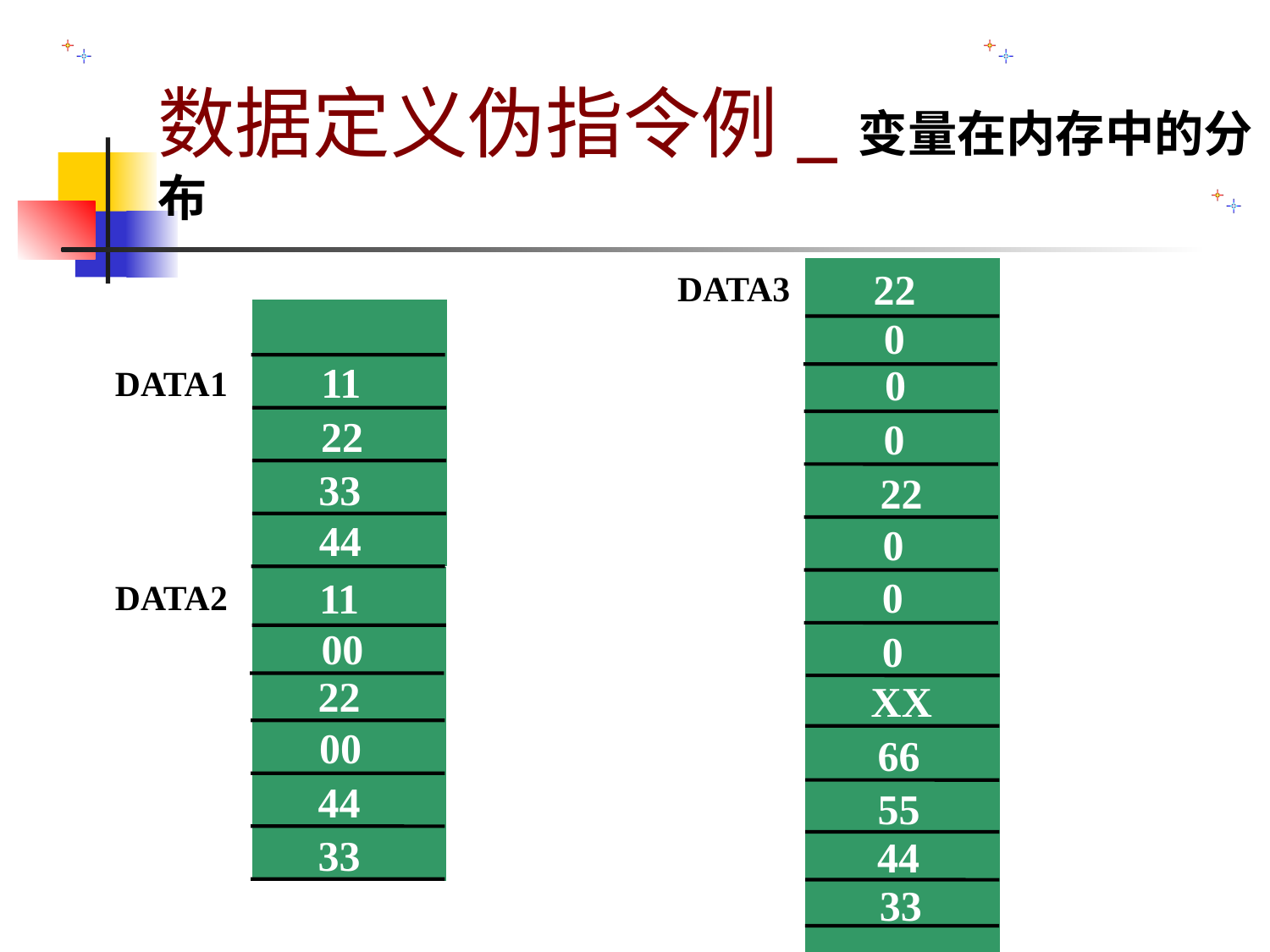

# 数据定义伪指令例_变量在内存中的分布
22
DATA3

0

0

0

22

0

0

0

XX

66

55

44

33

11

DATA1
22

33

44

11

DATA2

00

22

00

44

33